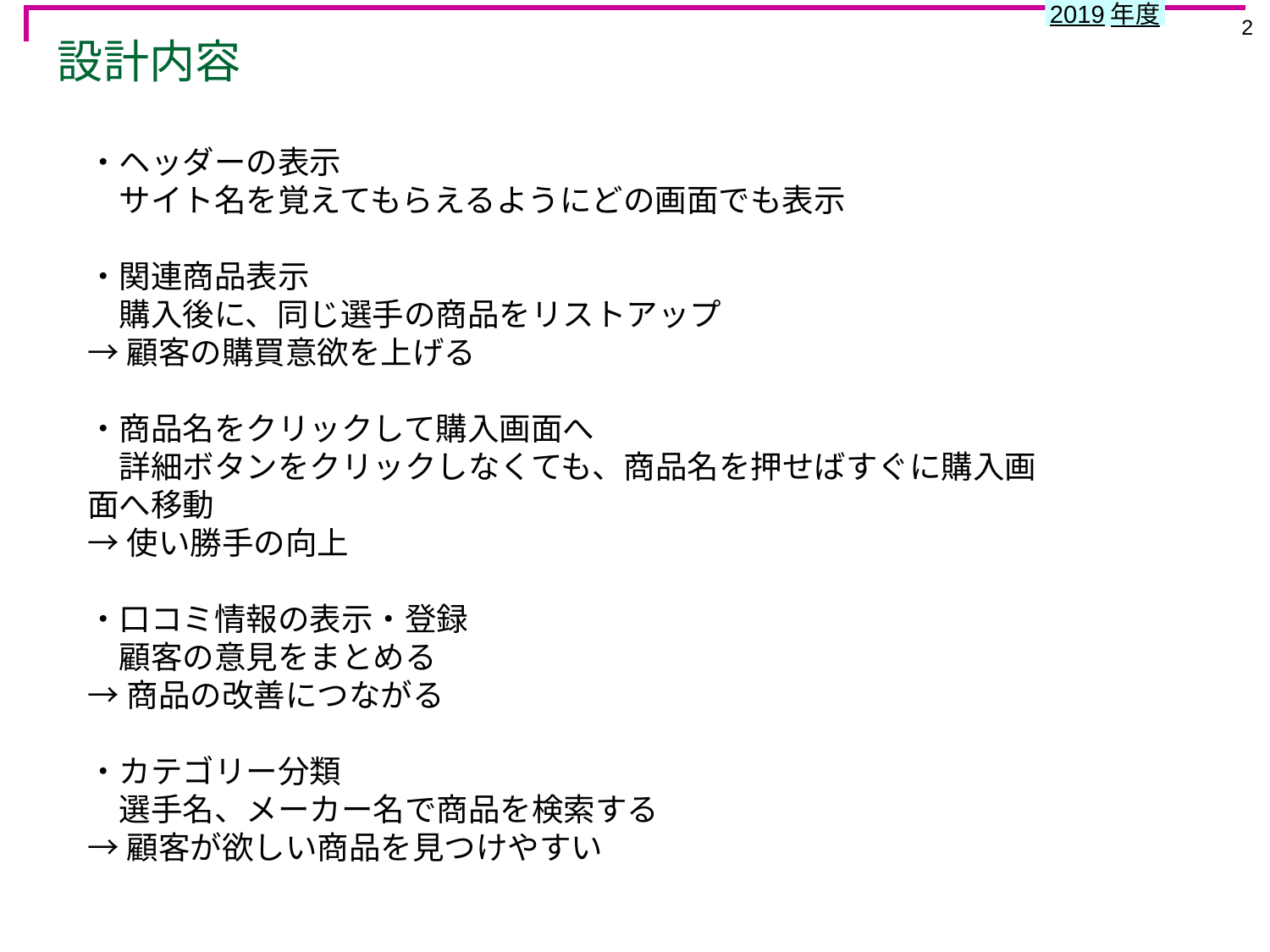

2
# 設計内容
・ヘッダーの表示
　サイト名を覚えてもらえるようにどの画面でも表示

・関連商品表示
　購入後に、同じ選手の商品をリストアップ
→顧客の購買意欲を上げる

・商品名をクリックして購入画面へ
　詳細ボタンをクリックしなくても、商品名を押せばすぐに購入画面へ移動
→使い勝手の向上

・口コミ情報の表示・登録
　顧客の意見をまとめる
→商品の改善につながる

・カテゴリー分類
　選手名、メーカー名で商品を検索する
→顧客が欲しい商品を見つけやすい